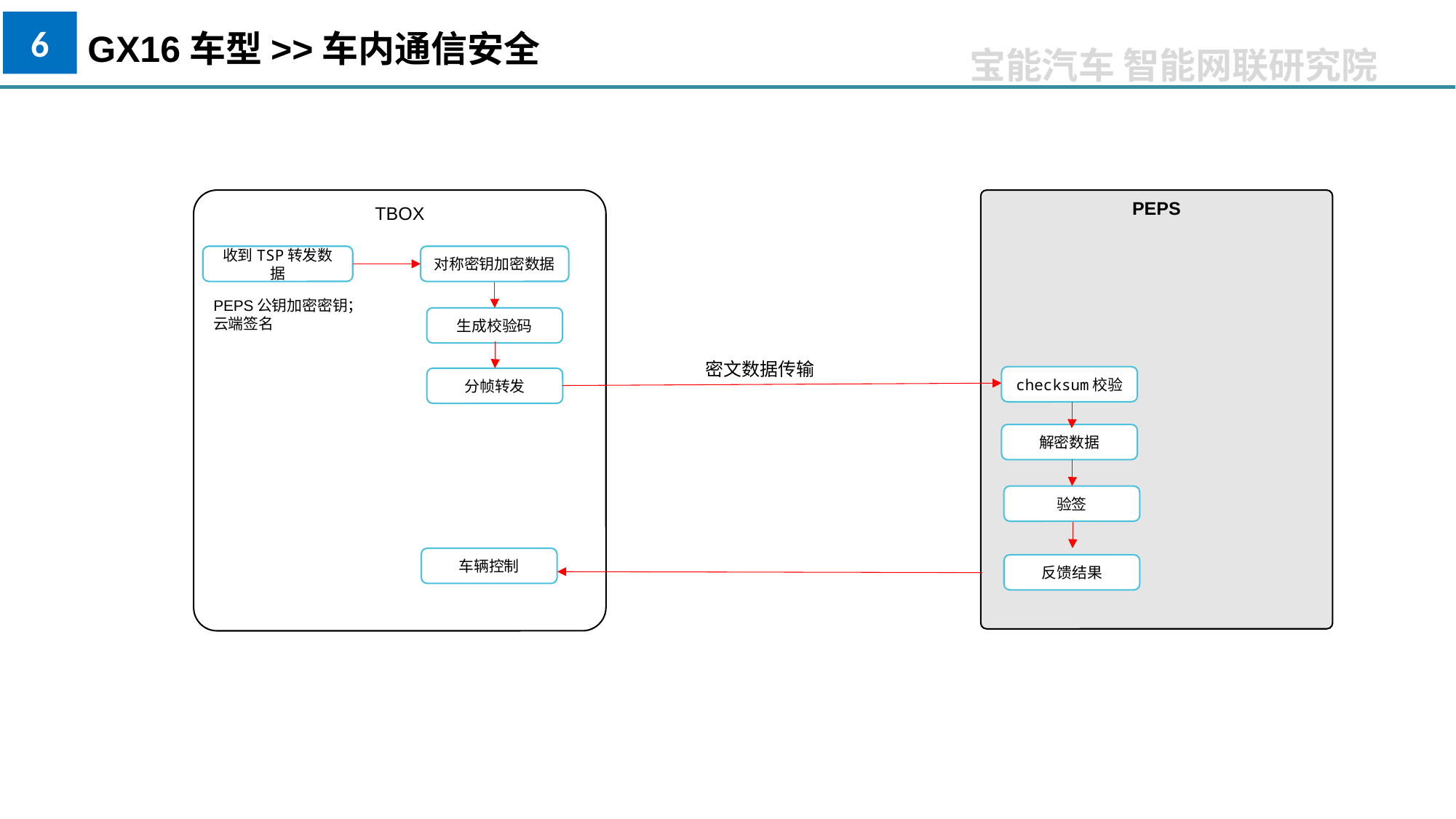

6
GX16车型>>车内通信安全
TBOX
PEPS
收到TSP转发数据
对称密钥加密数据
PEPS公钥加密密钥；
云端签名
生成校验码
密文数据传输
checksum校验
分帧转发
解密数据
验签
车辆控制
反馈结果